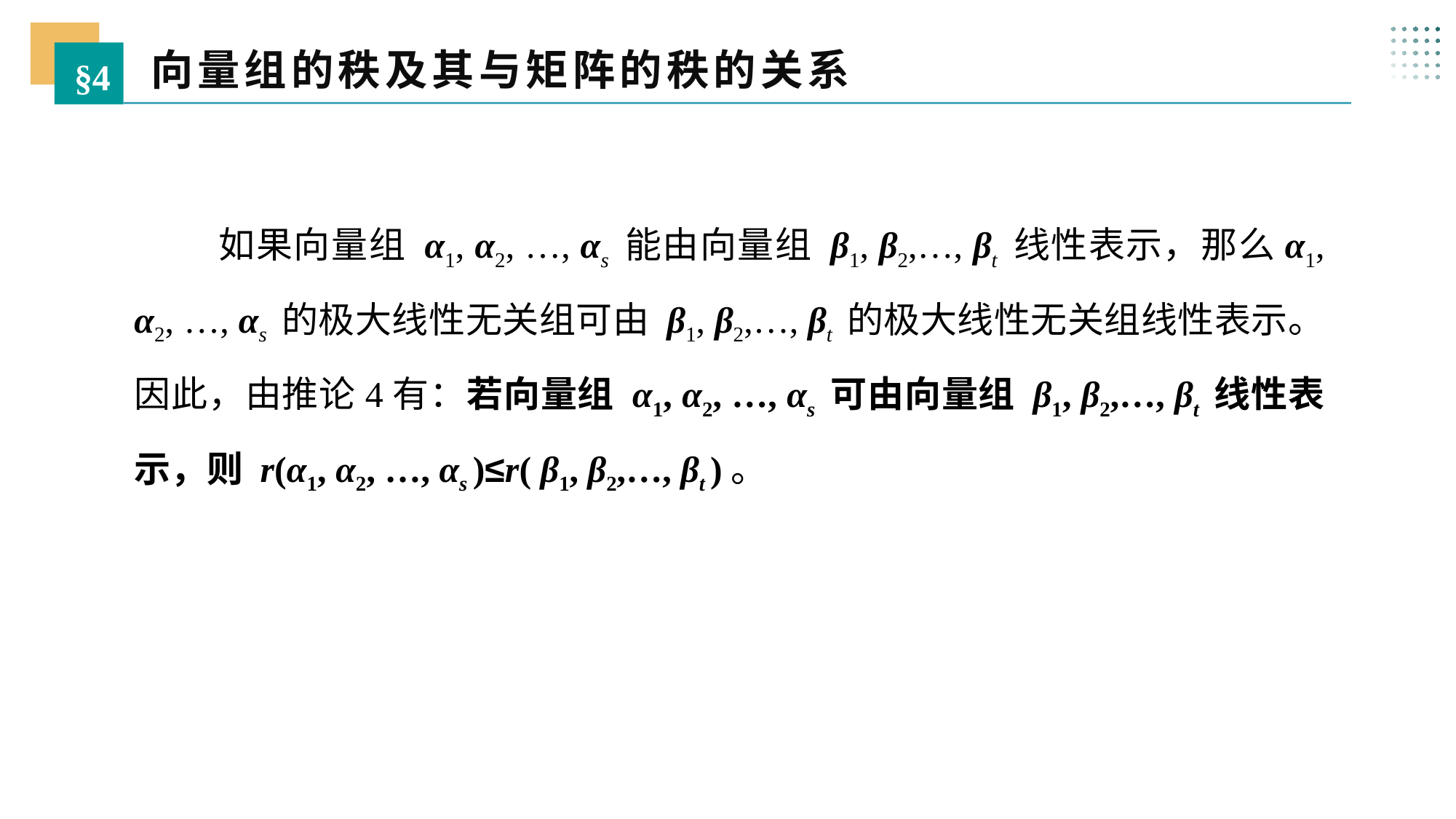

向量组的秩及其与矩阵的秩的关系
§4
        如果向量组 α1, α2, …, αs 能由向量组 β1, β2,…, βt 线性表示，那么α1, α2, …, αs 的极大线性无关组可由 β1, β2,…, βt 的极大线性无关组线性表示。因此，由推论4有：若向量组 α1, α2, …, αs 可由向量组 β1, β2,…, βt 线性表示，则 r(α1, α2, …, αs )≤r( β1, β2,…, βt )。